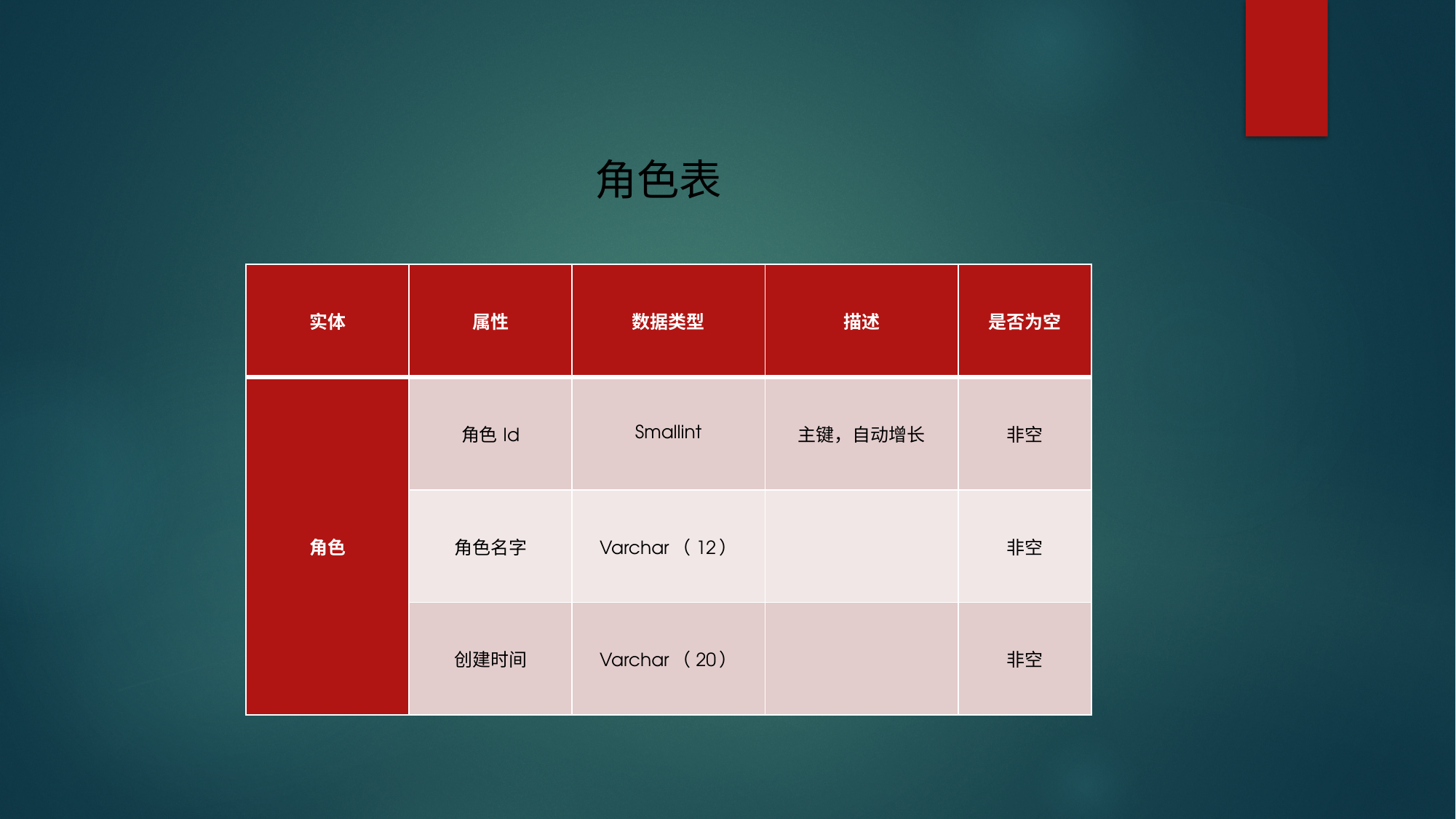

角色表
| 实体 | 属性 | 数据类型 | 描述 | 是否为空 |
| --- | --- | --- | --- | --- |
| 角色 | 角色Id | Smallint | 主键，自动增长 | 非空 |
|  | 角色名字 | Varchar（12） |  | 非空 |
|  | 创建时间 | Varchar（20） |  | 非空 |